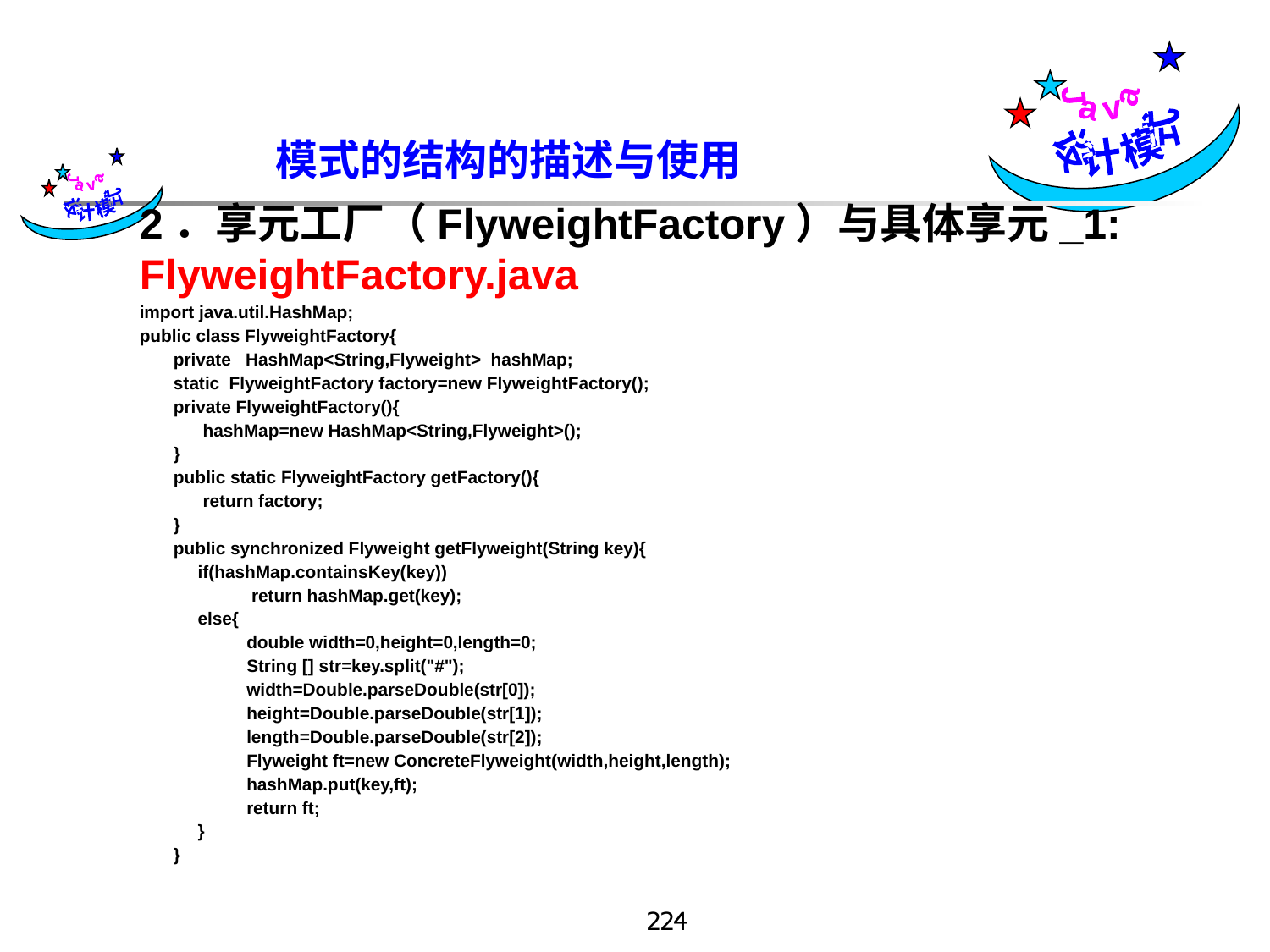

Java
设计模式

模式的结构的描述与使用

  Java
设计模式

2．享元工厂（FlyweightFactory）与具体享元_1: FlyweightFactory.java
import java.util.HashMap;
public class FlyweightFactory{
       private   HashMap<String,Flyweight>  hashMap;
       static  FlyweightFactory factory=new FlyweightFactory();
       private FlyweightFactory(){
             hashMap=new HashMap<String,Flyweight>();
       }
       public static FlyweightFactory getFactory(){
             return factory;
       }
       public synchronized Flyweight getFlyweight(String key){
            if(hashMap.containsKey(key))
                       return hashMap.get(key);
            else{
                      double width=0,height=0,length=0;
                      String [] str=key.split("#");
                      width=Double.parseDouble(str[0]);
                      height=Double.parseDouble(str[1]);
                      length=Double.parseDouble(str[2]);
                      Flyweight ft=new ConcreteFlyweight(width,height,length);
                      hashMap.put(key,ft);
                      return ft;
            }
       }

224